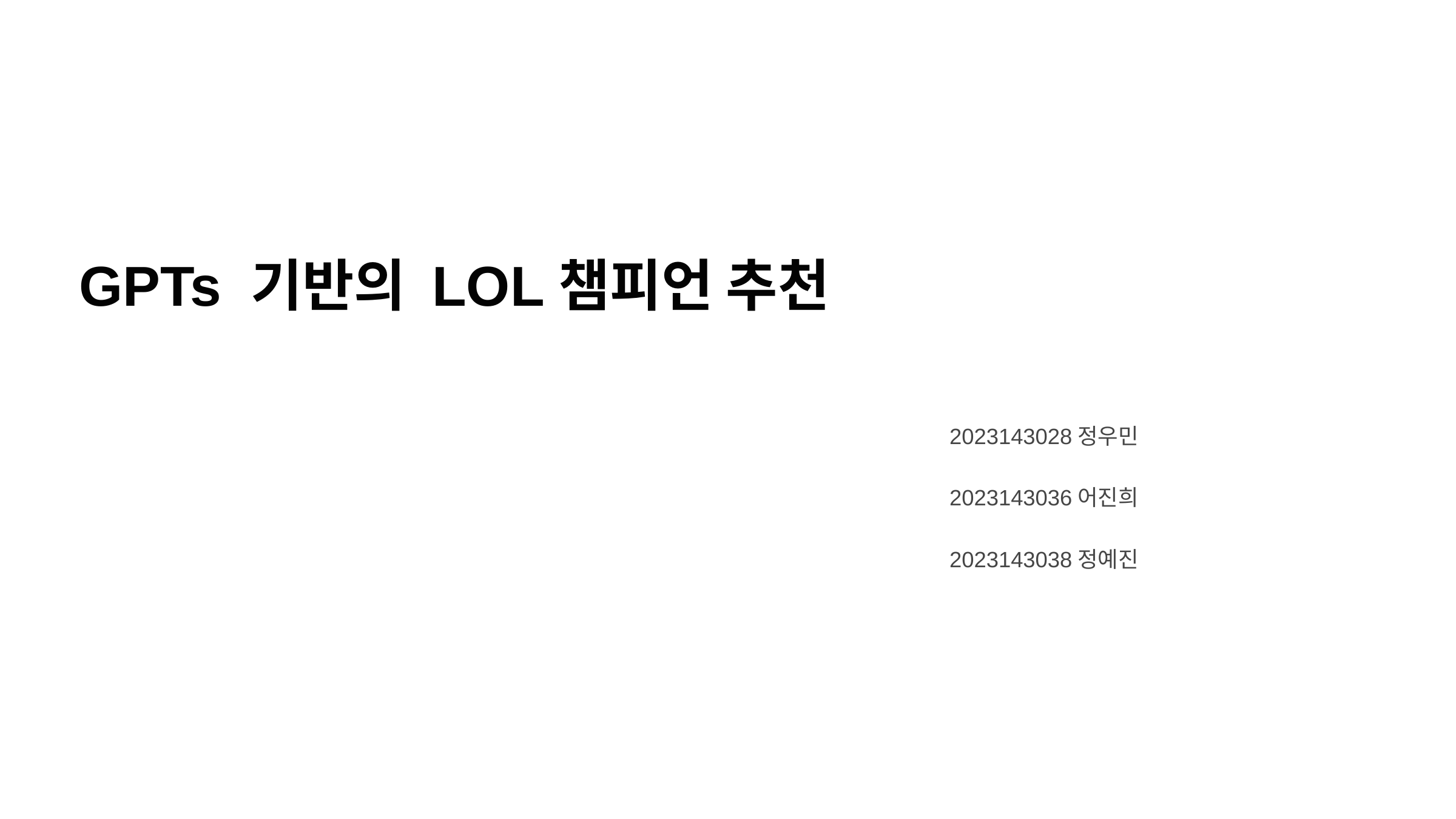

GPTs 기반의 LOL챔피언 추천

                                                                                                                                            2023143028정우민
                                                                                                                                            2023143036어진희
                                                                                                                                            2023143038정예진